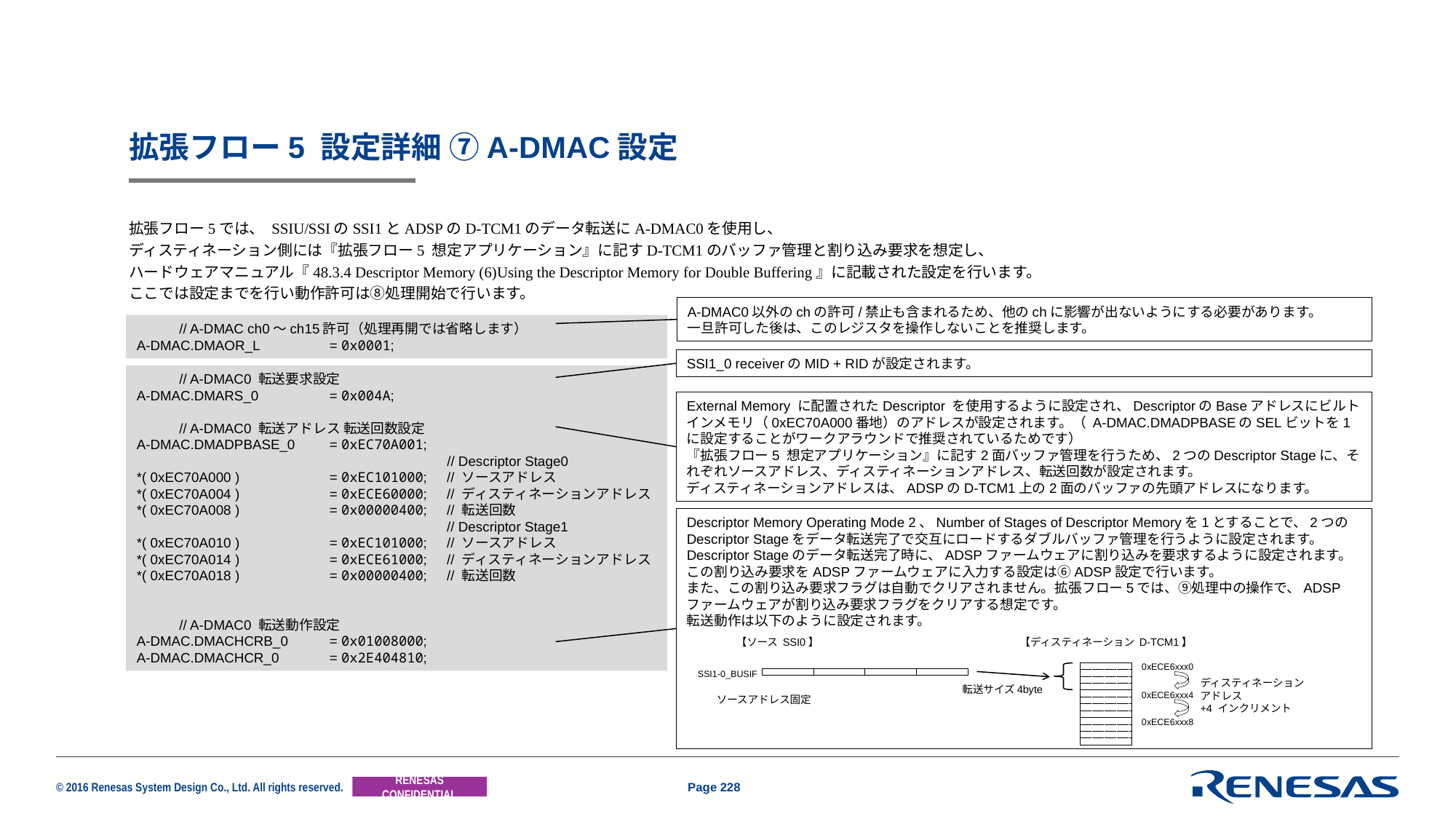

# 拡張フロー5 設定詳細 ⑦A-DMAC設定
拡張フロー5では、 SSIU/SSIのSSI1とADSPのD-TCM1のデータ転送にA-DMAC0を使用し、
ディスティネーション側には『拡張フロー5 想定アプリケーション』に記すD-TCM1のバッファ管理と割り込み要求を想定し、
ハードウェアマニュアル『48.3.4 Descriptor Memory (6)Using the Descriptor Memory for Double Buffering』に記載された設定を行います。
ここでは設定までを行い動作許可は⑧処理開始で行います。
A-DMAC0以外のchの許可/禁止も含まれるため、他のchに影響が出ないようにする必要があります。
一旦許可した後は、このレジスタを操作しないことを推奨します。
	// A-DMAC ch0～ch15許可（処理再開では省略します）
A-DMAC.DMAOR_L 	= 0x0001;
SSI1_0 receiverのMID + RIDが設定されます。
	// A-DMAC0 転送要求設定
A-DMAC.DMARS_0	= 0x004A;

	// A-DMAC0 転送アドレス 転送回数設定
A-DMAC.DMADPBASE_0	= 0xEC70A001;
			// Descriptor Stage0
*( 0xEC70A000 )	= 0xEC101000;	// ソースアドレス
*( 0xEC70A004 )	= 0xECE60000;	// ディスティネーションアドレス
*( 0xEC70A008 )	= 0x00000400;	// 転送回数
			// Descriptor Stage1
*( 0xEC70A010 )	= 0xEC101000;	// ソースアドレス
*( 0xEC70A014 )	= 0xECE61000;	// ディスティネーションアドレス
*( 0xEC70A018 )	= 0x00000400;	// 転送回数

	// A-DMAC0 転送動作設定
A-DMAC.DMACHCRB_0	= 0x01008000;
A-DMAC.DMACHCR_0	= 0x2E404810;
External Memory に配置されたDescriptor を使用するように設定され、DescriptorのBaseアドレスにビルトインメモリ（0xEC70A000番地）のアドレスが設定されます。（ A-DMAC.DMADPBASEのSELビットを1に設定することがワークアラウンドで推奨されているためです）
『拡張フロー5 想定アプリケーション』に記す2面バッファ管理を行うため、2つのDescriptor Stageに、それぞれソースアドレス、ディスティネーションアドレス、転送回数が設定されます。
ディスティネーションアドレスは、ADSPのD-TCM1上の2面のバッファの先頭アドレスになります。
Descriptor Memory Operating Mode 2、Number of Stages of Descriptor Memoryを1とすることで、2つのDescriptor Stageをデータ転送完了で交互にロードするダブルバッファ管理を行うように設定されます。
Descriptor Stageのデータ転送完了時に、ADSPファームウェアに割り込みを要求するように設定されます。
この割り込み要求をADSPファームウェアに入力する設定は⑥ADSP設定で行います。
また、この割り込み要求フラグは自動でクリアされません。拡張フロー5では、⑨処理中の操作で、ADSPファームウェアが割り込み要求フラグをクリアする想定です。
転送動作は以下のように設定されます。

【ソース SSI0】
【ディスティネーション D-TCM1】
0xECE6xxx0

SSI1-0_BUSIF

ディスティネーション
アドレス
+4 インクリメント
転送サイズ4byte
0xECE6xxx4
ソースアドレス固定

0xECE6xxx8
Page 228